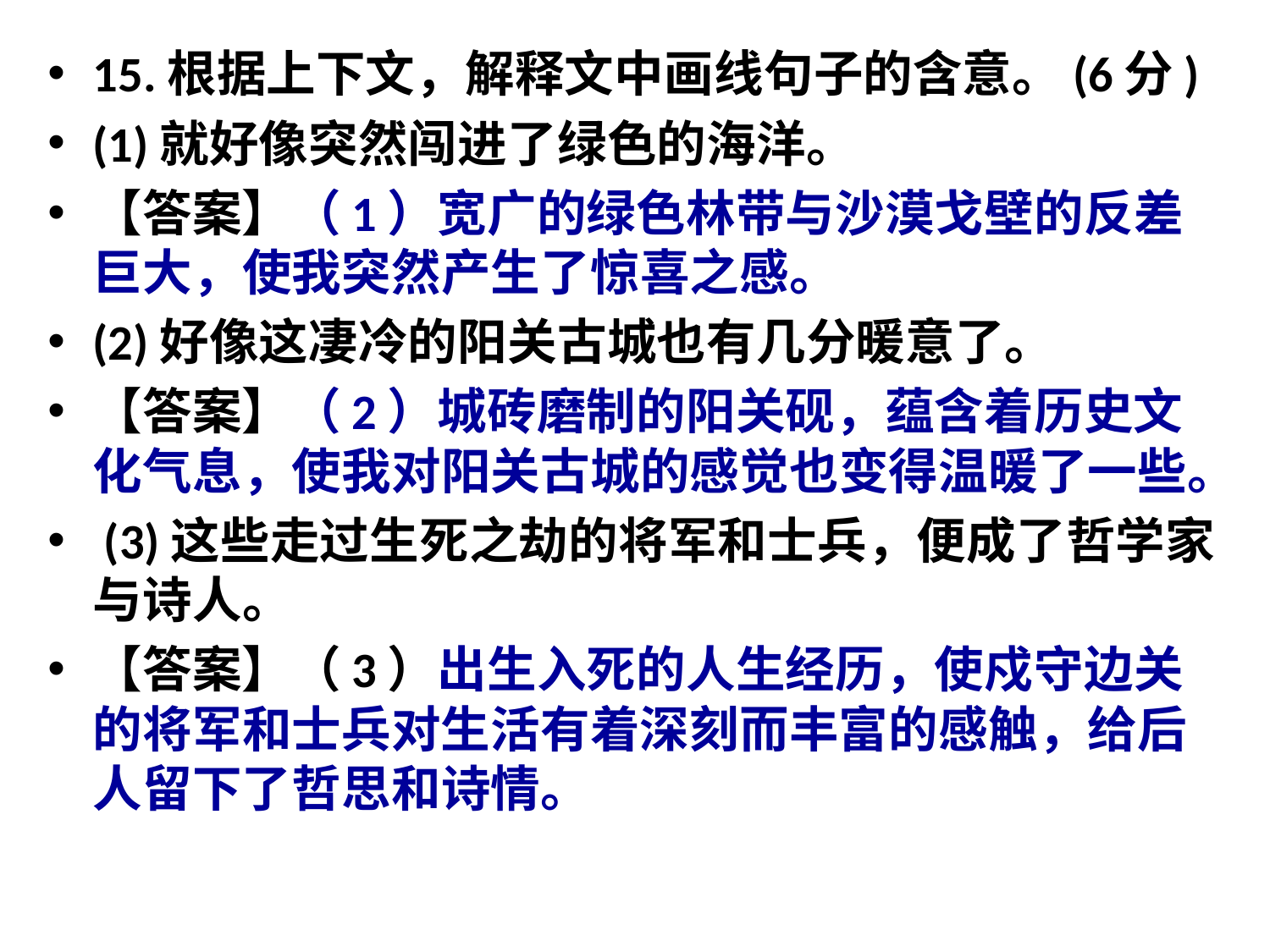

15.根据上下文，解释文中画线句子的含意。(6分)
(1)就好像突然闯进了绿色的海洋。
【答案】（1）宽广的绿色林带与沙漠戈壁的反差巨大，使我突然产生了惊喜之感。
(2)好像这凄冷的阳关古城也有几分暖意了。
【答案】（2）城砖磨制的阳关砚，蕴含着历史文化气息，使我对阳关古城的感觉也变得温暖了一些。
 (3)这些走过生死之劫的将军和士兵，便成了哲学家与诗人。
【答案】（3）出生入死的人生经历，使戍守边关的将军和士兵对生活有着深刻而丰富的感触，给后人留下了哲思和诗情。